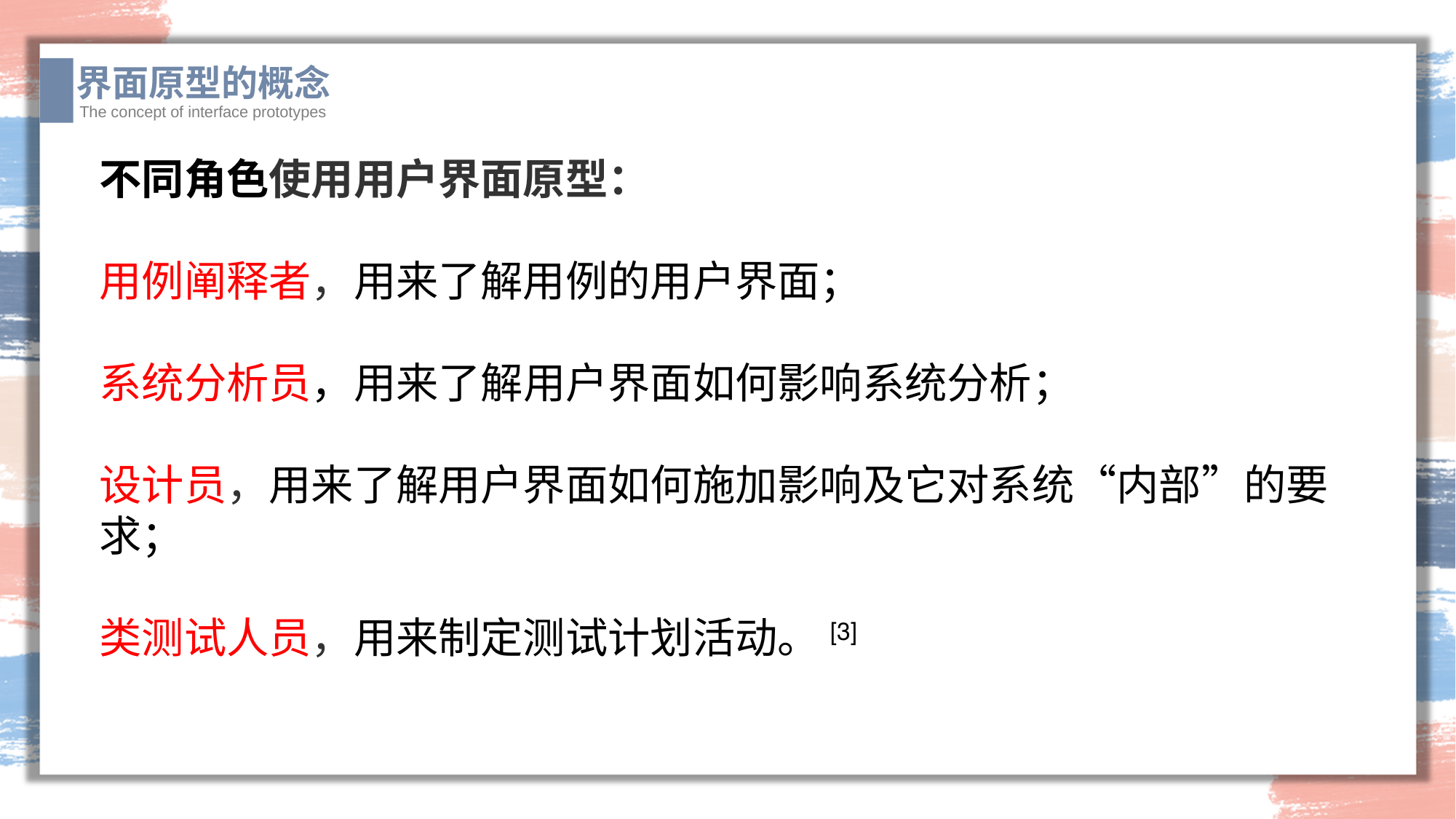

界面原型的概念
The concept of interface prototypes

不同角色使用用户界面原型：

用例阐释者，用来了解用例的用户界面；

系统分析员，用来了解用户界面如何影响系统分析；

设计员，用来了解用户界面如何施加影响及它对系统“内部”的要求；

类测试人员，用来制定测试计划活动。[3]